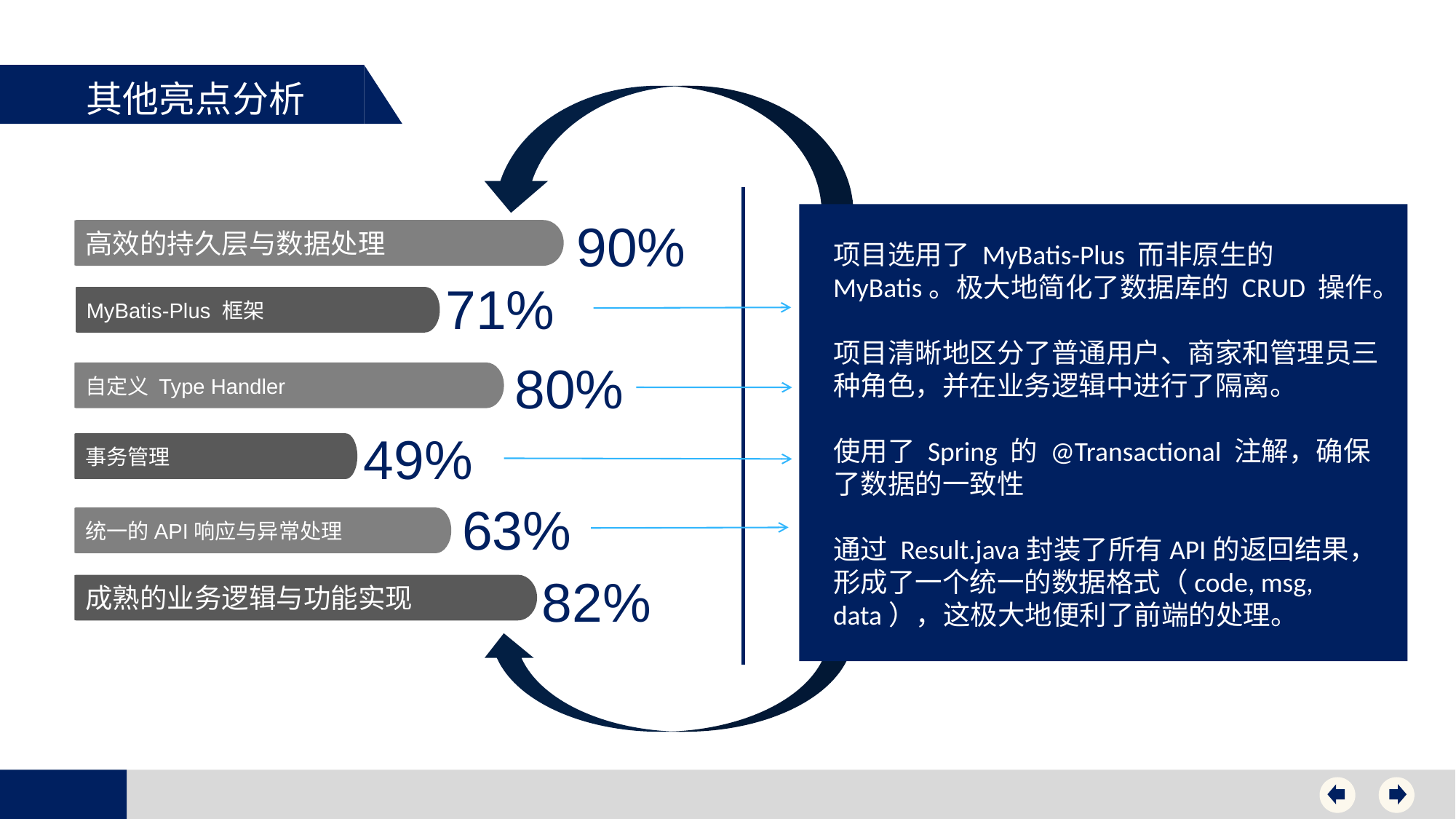

其他亮点分析

项目选用了 MyBatis-Plus 而非原生的 MyBatis。极大地简化了数据库的 CRUD 操作。

项目清晰地区分了普通用户、商家和管理员三种角色，并在业务逻辑中进行了隔离。

使用了 Spring 的 @Transactional 注解，确保了数据的一致性

通过 Result.java封装了所有API的返回结果，形成了一个统一的数据格式（code, msg, data），这极大地便利了前端的处理。
90%
高效的持久层与数据处理
71%
MyBatis-Plus 框架
80%
自定义 Type Handler
49%
事务管理
63%

统一的API响应与异常处理
82%
成熟的业务逻辑与功能实现